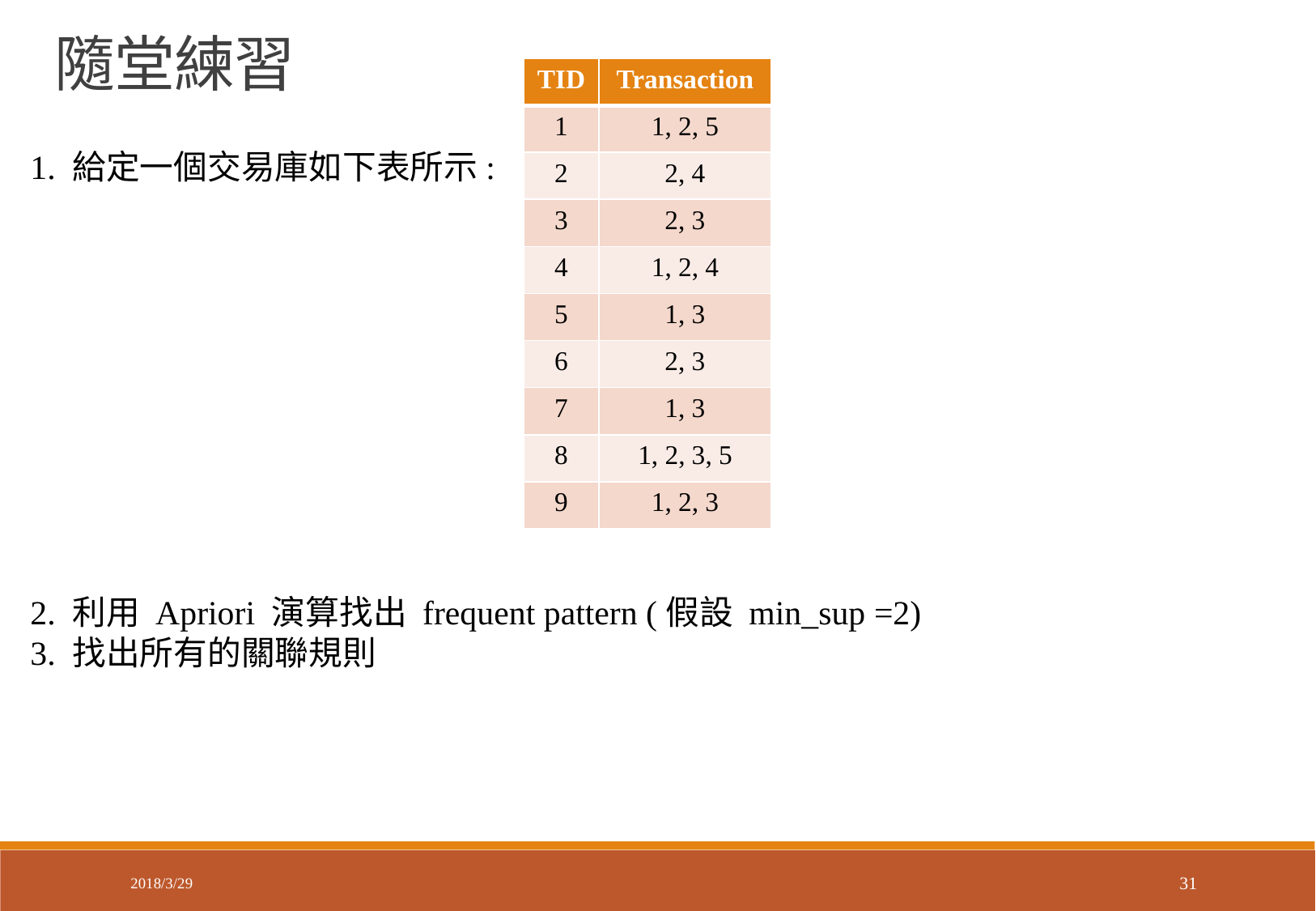

隨堂練習
| TID | Transaction |
| --- | --- |
| 1 | 1, 2, 5 |
| 2 | 2, 4 |
| 3 | 2, 3 |
| 4 | 1, 2, 4 |
| 5 | 1, 3 |
| 6 | 2, 3 |
| 7 | 1, 3 |
| 8 | 1, 2, 3, 5 |
| 9 | 1, 2, 3 |
1. 給定一個交易庫如下表所示:

2. 利用 Apriori 演算找出 frequent pattern (假設 min_sup =2)
3. 找出所有的關聯規則
2018/3/29
31